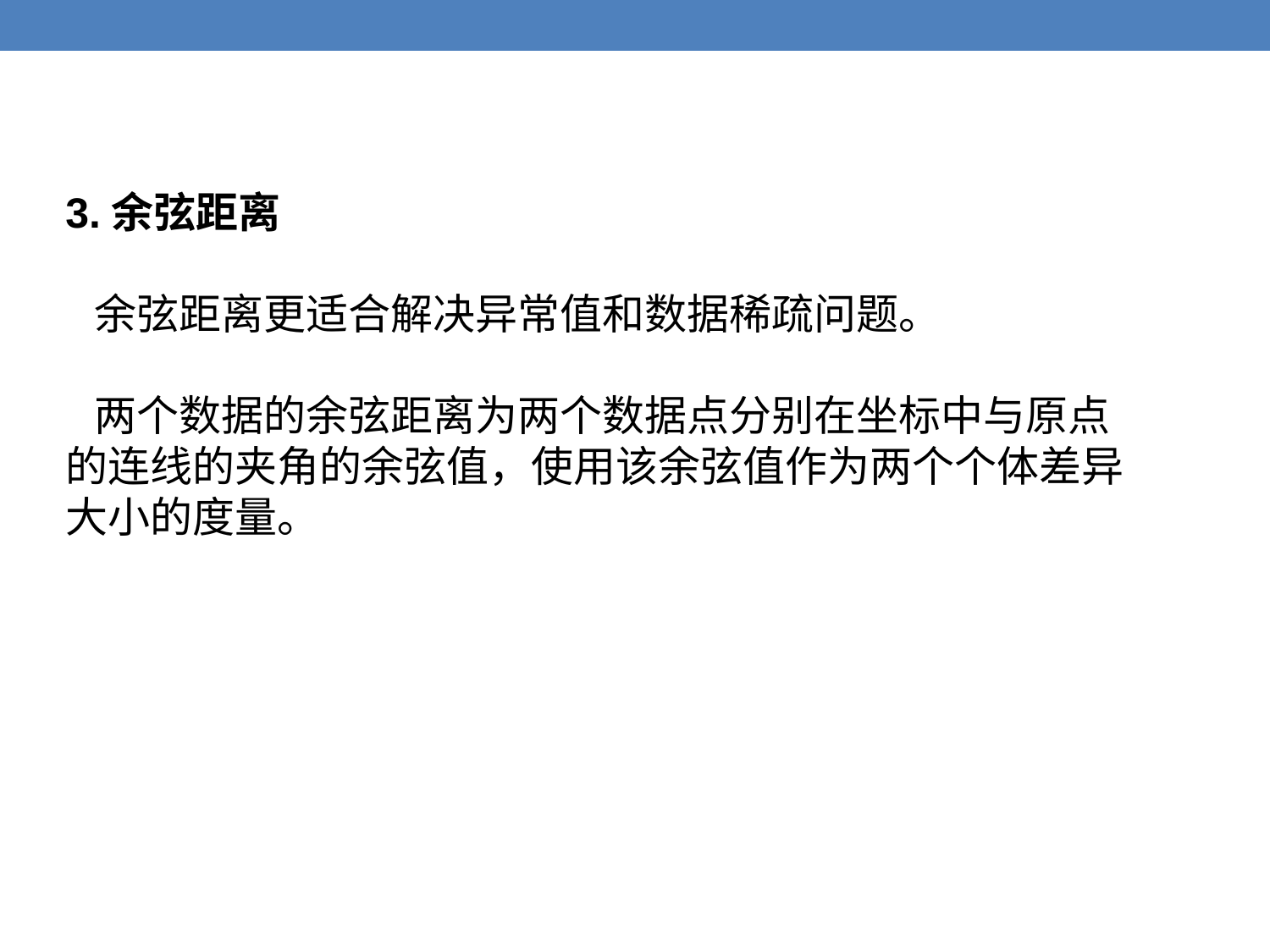

3.余弦距离

  余弦距离更适合解决异常值和数据稀疏问题。

  两个数据的余弦距离为两个数据点分别在坐标中与原点的连线的夹角的余弦值，使用该余弦值作为两个个体差异大小的度量。